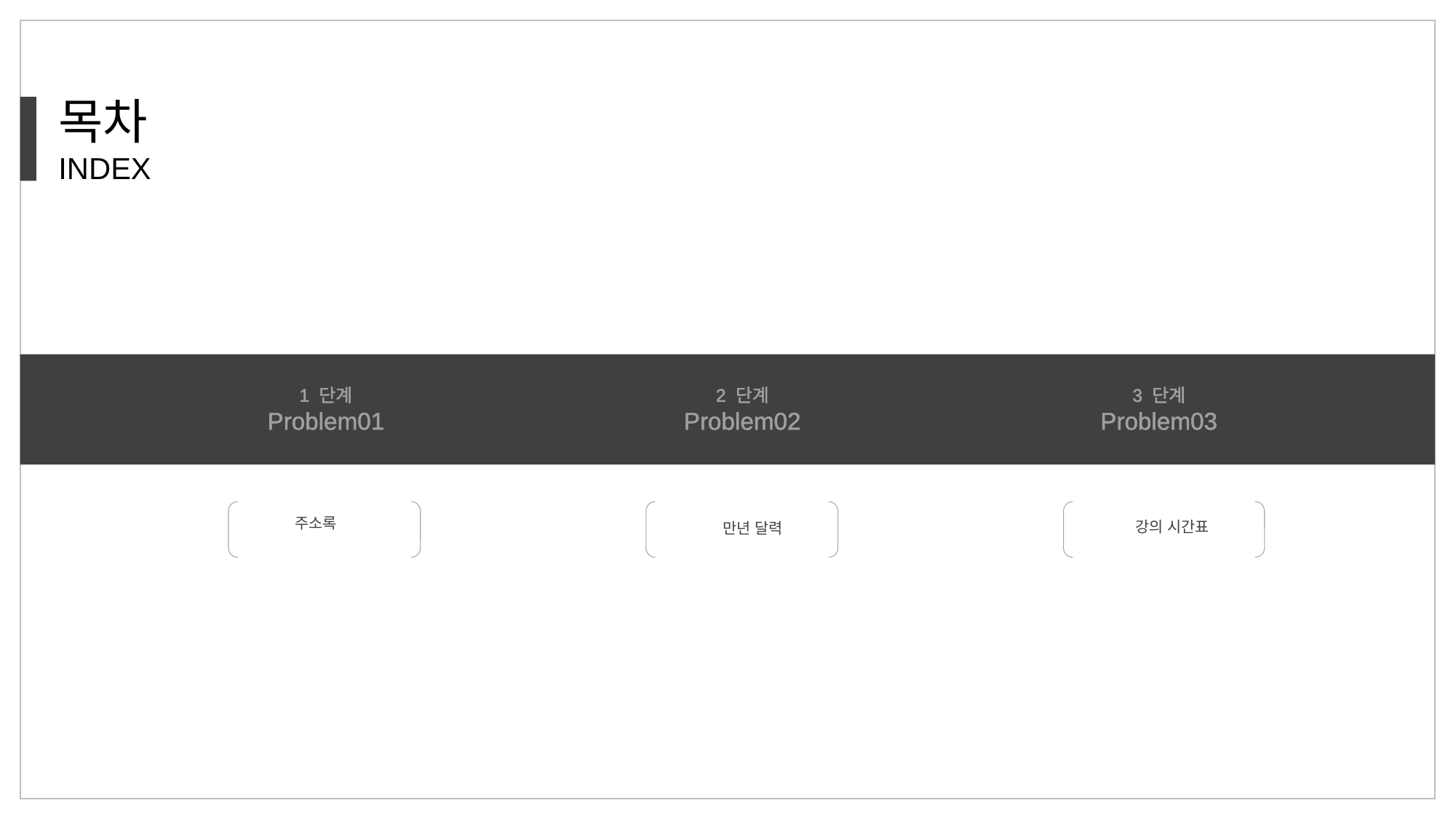

목차
INDEX

1 단계
Problem01
2 단계
Problem02
3 단계
Problem03

주소록

  만년 달력

강의 시간표